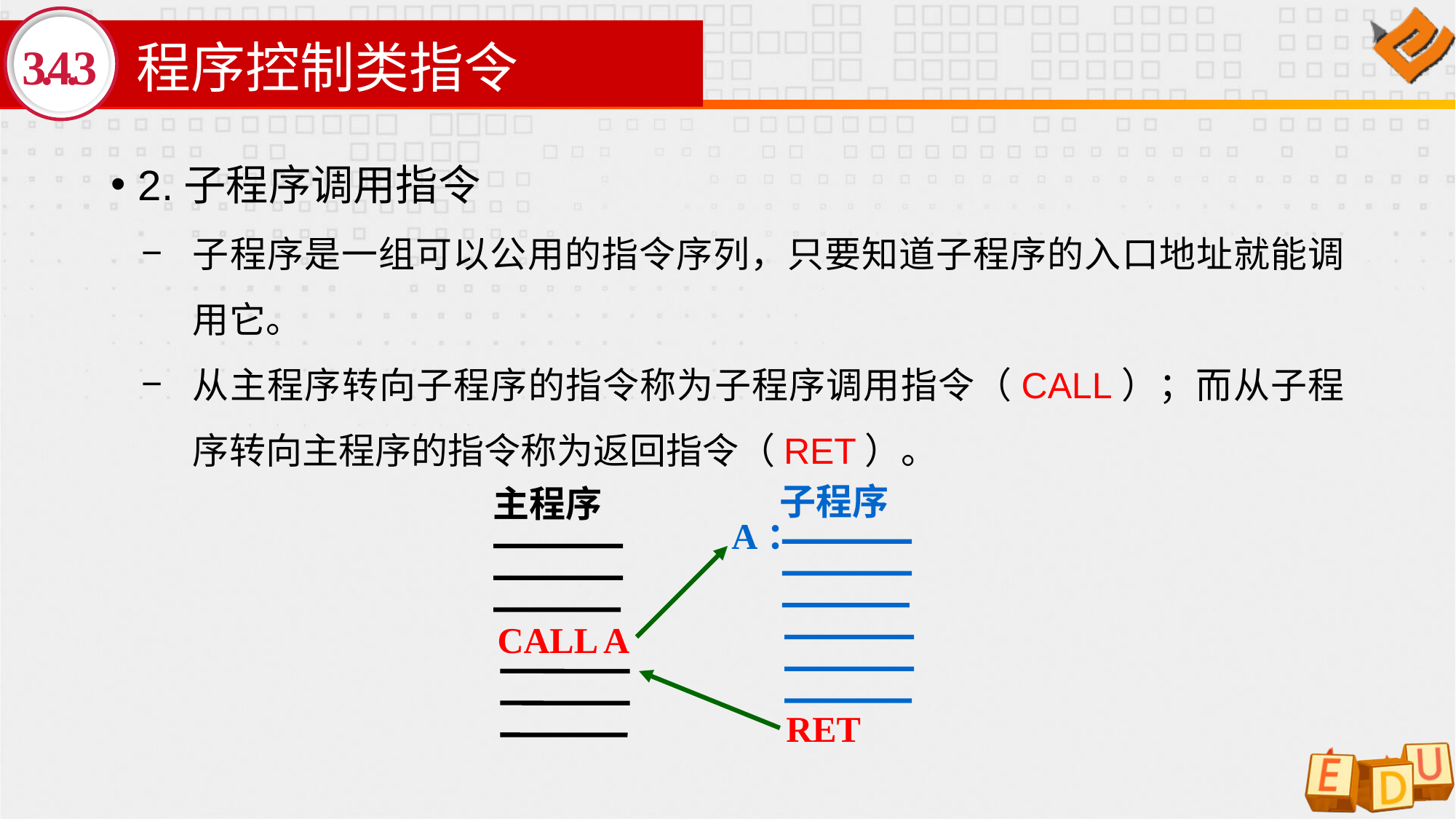

# 程序控制类指令
3.4.3
2.子程序调用指令
子程序是一组可以公用的指令序列，只要知道子程序的入口地址就能调用它。
从主程序转向子程序的指令称为子程序调用指令（CALL）；而从子程序转向主程序的指令称为返回指令（RET）。

子程序
主程序
A：

CALL A

RET